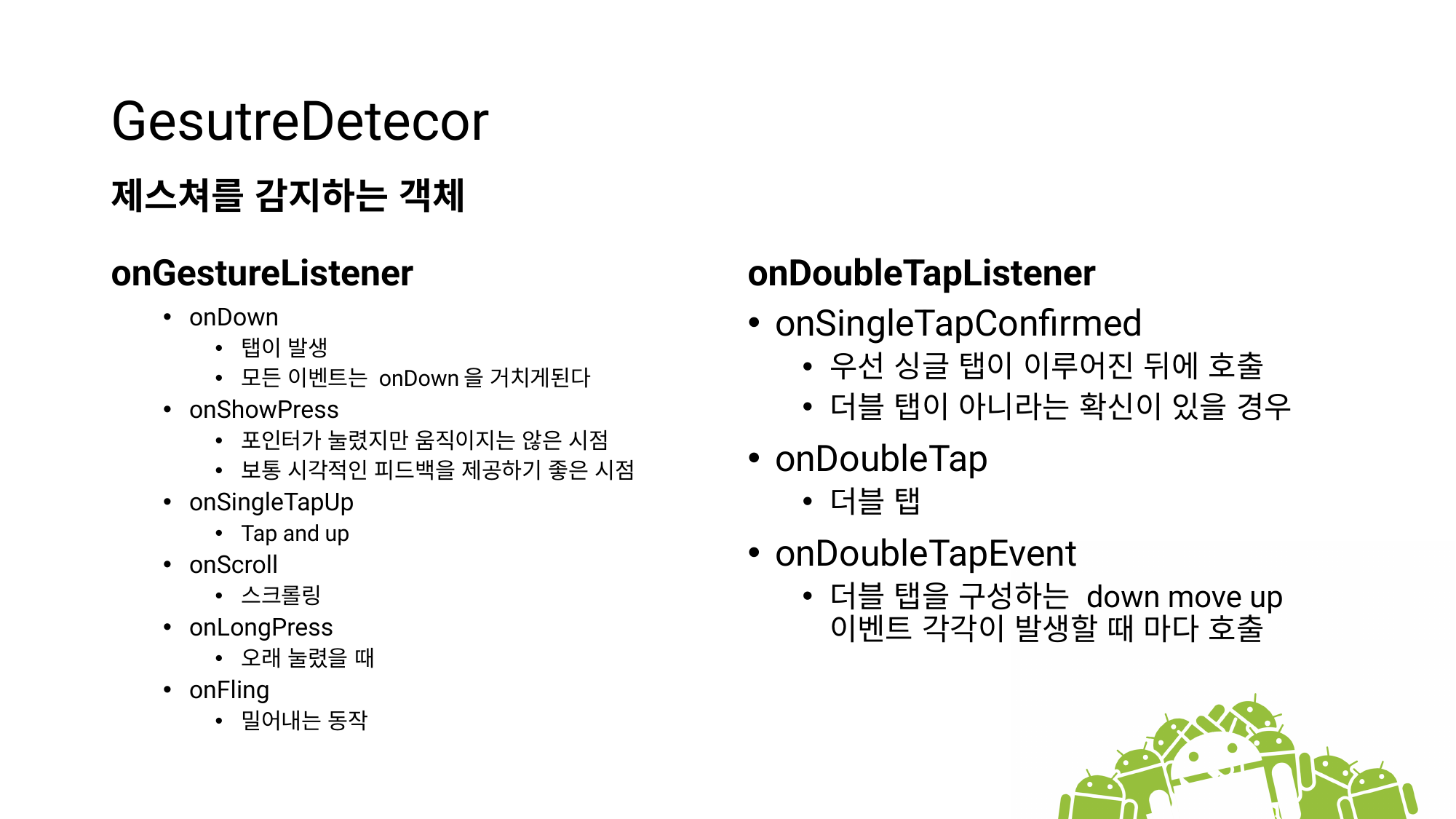

# GesutreDetecor
제스쳐를 감지하는 객체
onGestureListener
onDoubleTapListener
onDown
탭이 발생
모든 이벤트는 onDown을 거치게된다
onShowPress
포인터가 눌렸지만 움직이지는 않은 시점
보통 시각적인 피드백을 제공하기 좋은 시점
onSingleTapUp
Tap and up
onScroll
스크롤링
onLongPress
오래 눌렸을 때
onFling
밀어내는 동작

onSingleTapConfirmed
우선 싱글 탭이 이루어진 뒤에 호출
더블 탭이 아니라는 확신이 있을 경우
onDoubleTap
더블 탭
onDoubleTapEvent
더블 탭을 구성하는 down move up 이벤트 각각이 발생할 때 마다 호출